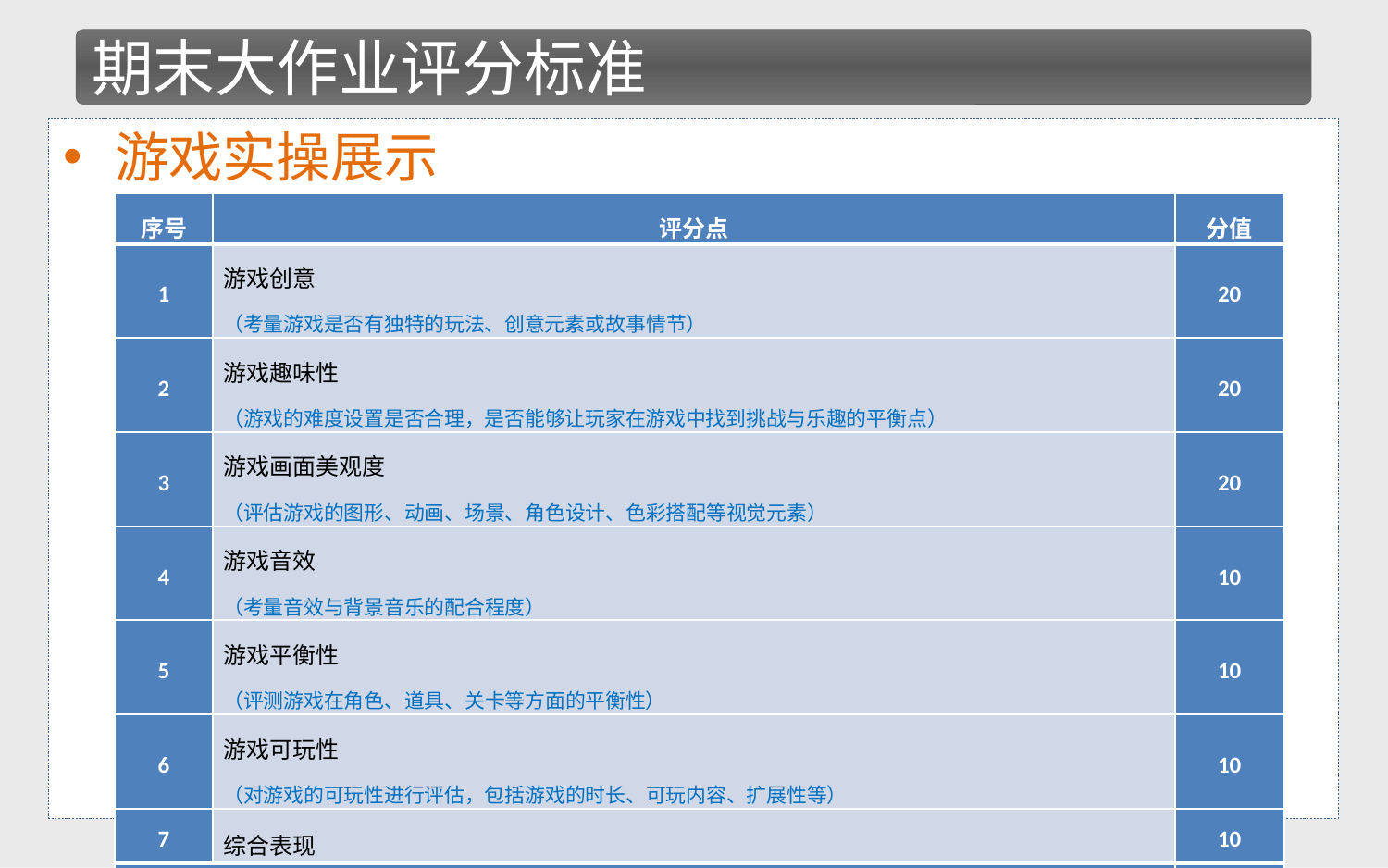

期末大作业评分标准
游戏实操展示

| 序号 | 评分点 | 分值 |
| --- | --- | --- |
| 1 | 游戏创意 （考量游戏是否有独特的玩法、创意元素或故事情节） | 20 |
| 2 | 游戏趣味性 （游戏的难度设置是否合理，是否能够让玩家在游戏中找到挑战与乐趣的平衡点） | 20 |
| 3 | 游戏画面美观度 （评估游戏的图形、动画、场景、角色设计、色彩搭配等视觉元素） | 20 |
| 4 | 游戏音效 （考量音效与背景音乐的配合程度） | 10 |
| 5 | 游戏平衡性 （评测游戏在角色、道具、关卡等方面的平衡性） | 10 |
| 6 | 游戏可玩性 （对游戏的可玩性进行评估，包括游戏的时长、可玩内容、扩展性等） | 10 |
| 7 | 综合表现 | 10 |
| 合计 |  | 100 |